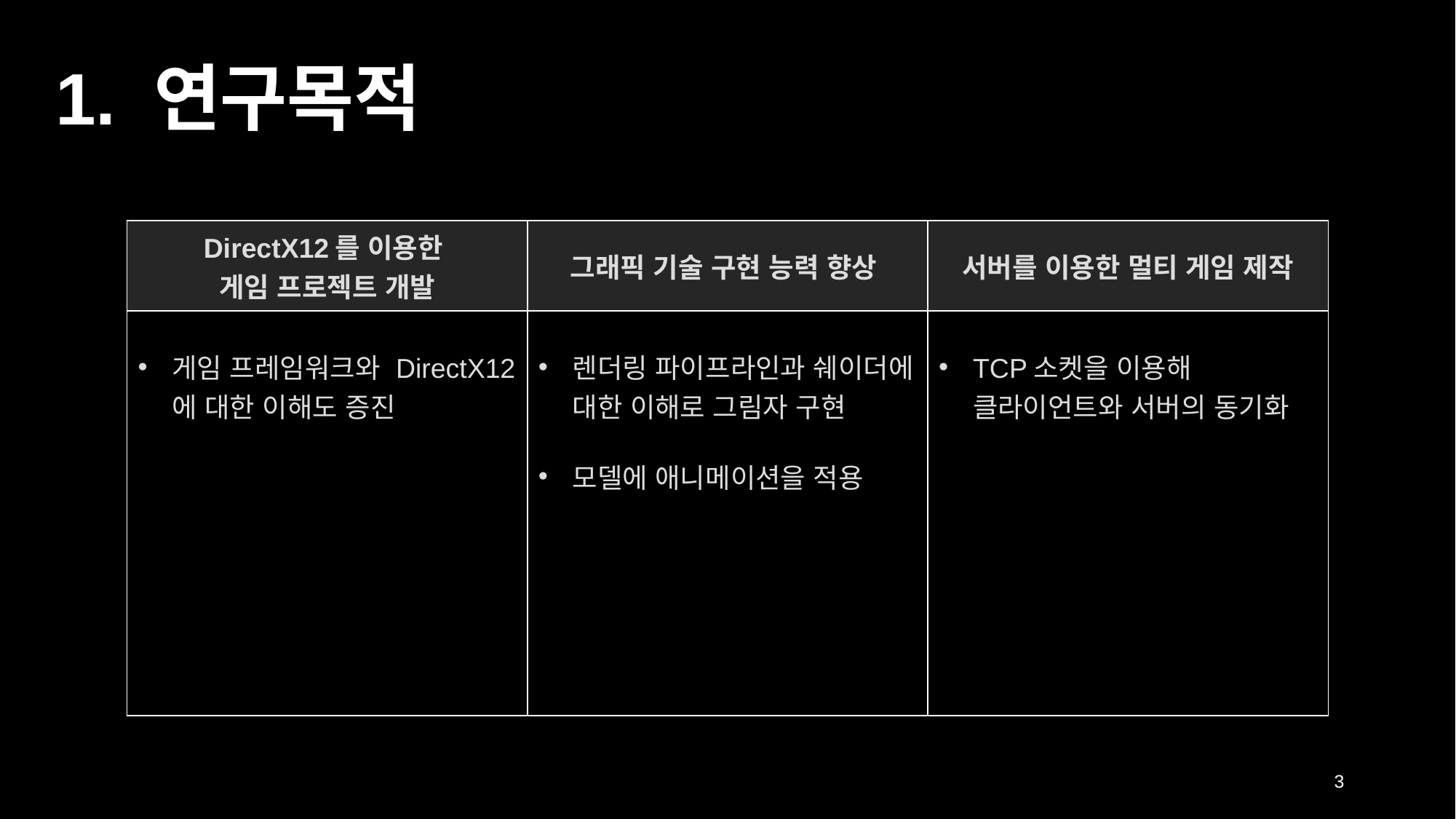

1. 연구목적
| DirectX12를 이용한 게임 프로젝트 개발 | 그래픽 기술 구현 능력 향상 | 서버를 이용한 멀티 게임 제작 |
| --- | --- | --- |
| 게임 프레임워크와 DirectX12에 대한 이해도 증진 | 렌더링 파이프라인과 쉐이더에 대한 이해로 그림자 구현 모델에 애니메이션을 적용 | TCP소켓을 이용해 클라이언트와 서버의 동기화 |
3